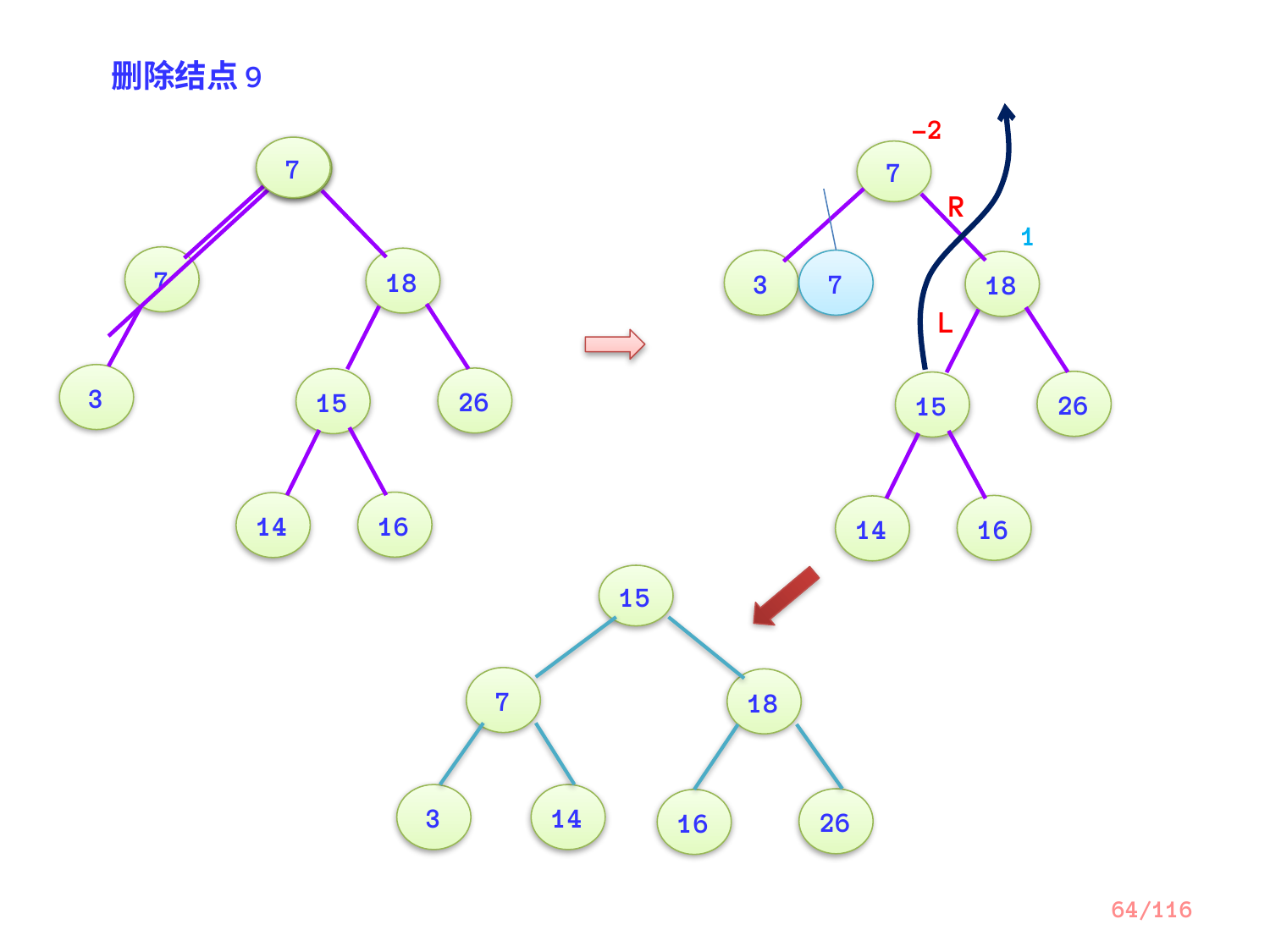

删除结点9

-2
7
9
7

3
7
18

26
15

16
14
R

1
7
18
L

3
26
15

16
14

15
7
18
3
14
26
16
64/116